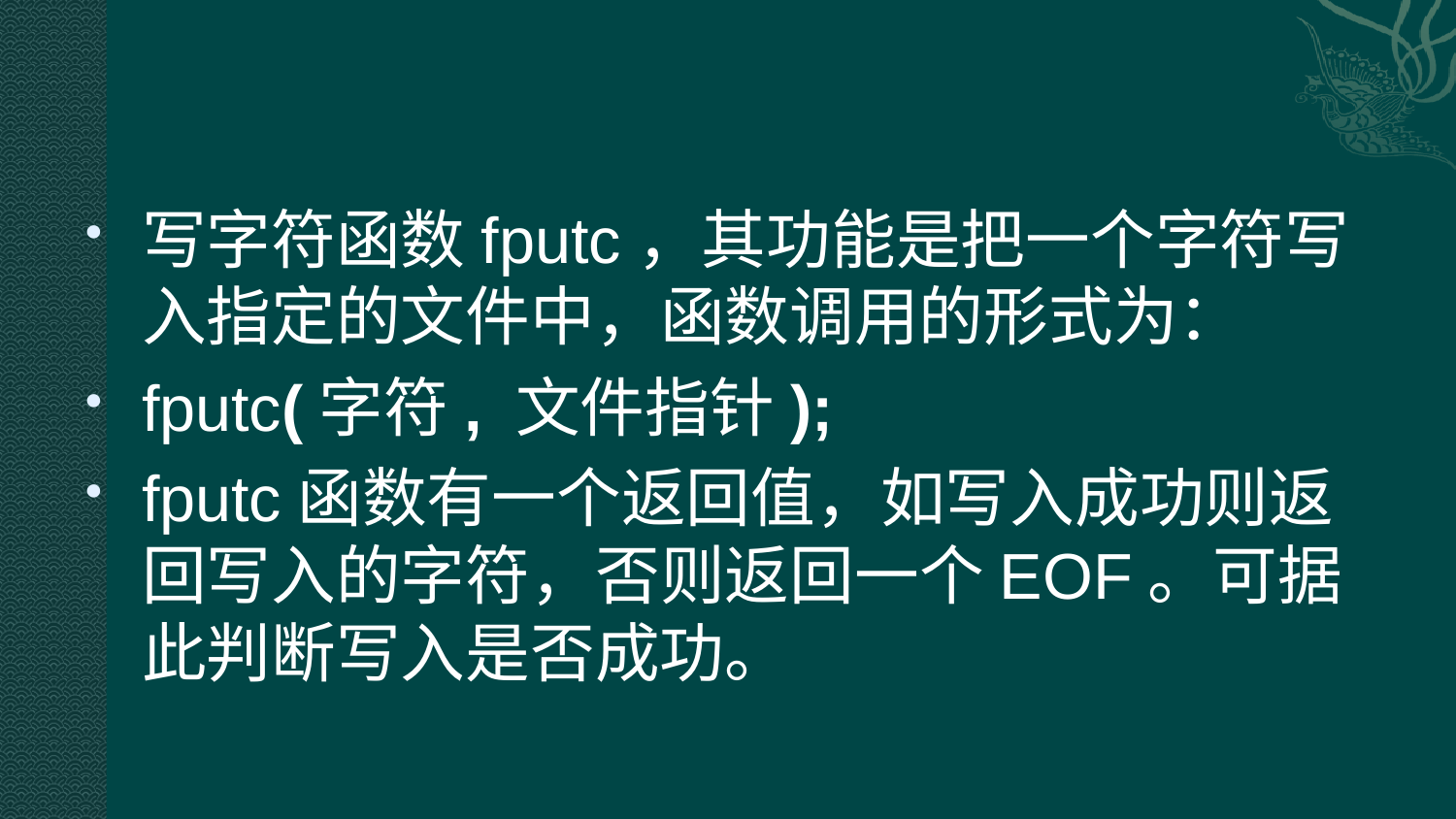

#
写字符函数fputc，其功能是把一个字符写入指定的文件中，函数调用的形式为：
fputc(字符, 文件指针);
fputc函数有一个返回值，如写入成功则返回写入的字符，否则返回一个EOF。可据此判断写入是否成功。